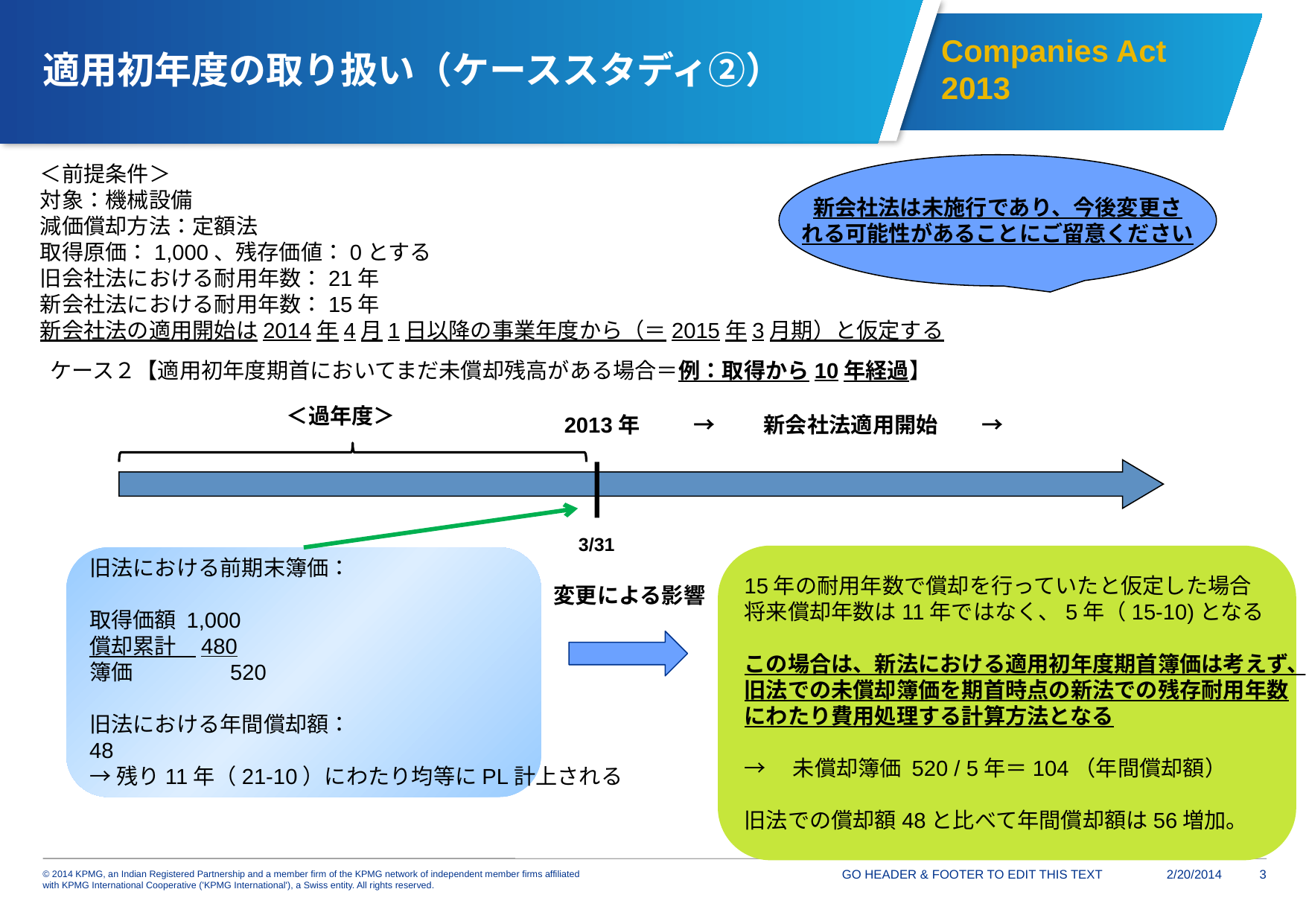

# 適用初年度の取り扱い（ケーススタディ②）
＜前提条件＞
対象：機械設備
減価償却方法：定額法
取得原価：1,000、残存価値：0とする
旧会社法における耐用年数：21年
新会社法における耐用年数：15年
新会社法の適用開始は2014年4月1日以降の事業年度から（＝2015年3月期）と仮定する

新会社法は未施行であり、今後変更さ
れる可能性があることにご留意ください

ケース２【適用初年度期首においてまだ未償却残高がある場合＝例：取得から10年経過】
＜過年度＞
2013年
→　　新会社法適用開始　　→

3/31
15年の耐用年数で償却を行っていたと仮定した場合
将来償却年数は11年ではなく、5年（15-10)となる

この場合は、新法における適用初年度期首簿価は考えず、
旧法での未償却簿価を期首時点の新法での残存耐用年数
にわたり費用処理する計算方法となる

→　未償却簿価 520 / 5年＝104（年間償却額）

旧法での償却額48と比べて年間償却額は56増加。
旧法における前期末簿価：

取得価額 1,000
償却累計    480
簿価　　　　 520

旧法における年間償却額：
48
→残り11年（21-10）にわたり均等にPL計上される
変更による影響

GO HEADER & FOOTER TO EDIT THIS TEXT
2/20/2014
3